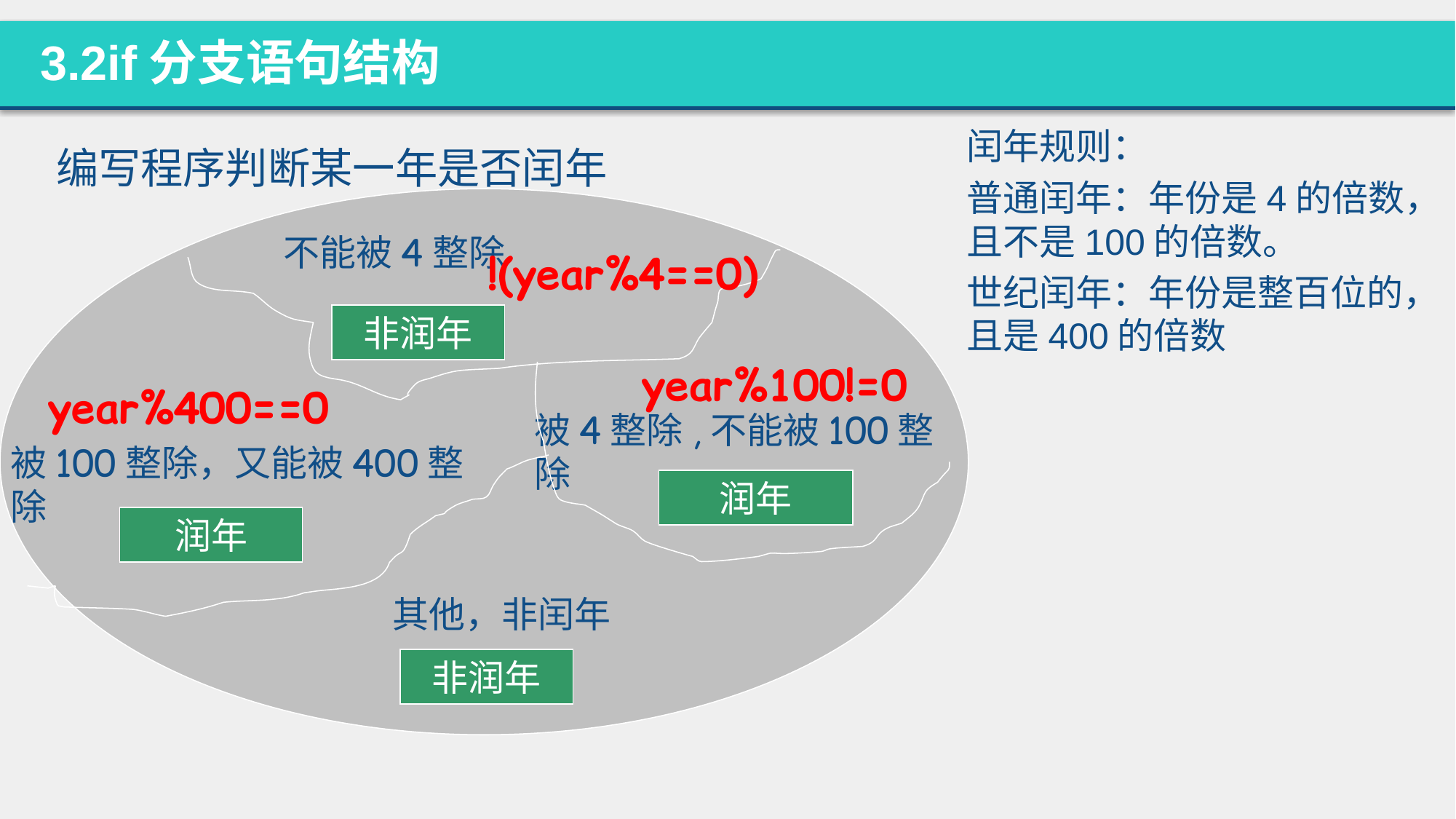

3.2if分支语句结构
闰年规则：
普通闰年：年份是4的倍数，且不是100的倍数。
世纪闰年：年份是整百位的，且是400的倍数
编写程序判断某一年是否闰年

不能被4整除
!(year%4==0)

非润年
year%100!=0

year%400==0
被4整除,不能被100整除
被100整除，又能被400整除

润年
润年
其他，非闰年
非润年